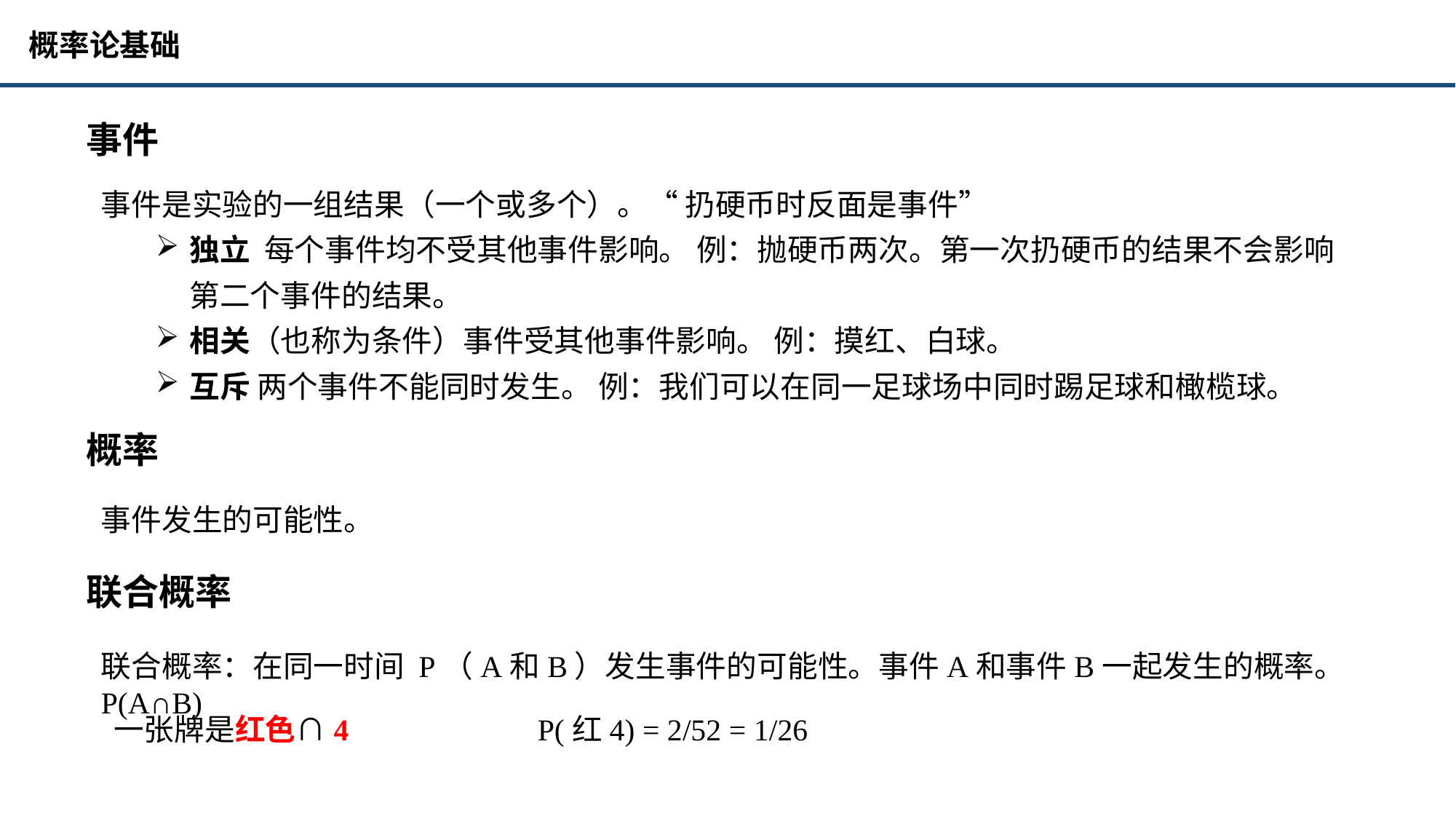

概率论基础
事件
事件是实验的一组结果（一个或多个）。“ 扔硬币时反面是事件”
独立  每个事件均不受其他事件影响。 例：抛硬币两次。第一次扔硬币的结果不会影响第二个事件的结果。
相关（也称为条件）事件受其他事件影响。 例：摸红、白球。
互斥 两个事件不能同时发生。 例：我们可以在同一足球场中同时踢足球和橄榄球。
概率
事件发生的可能性。
联合概率
联合概率：在同一时间 P（A和B）发生事件的可能性。事件A和事件B一起发生的概率。P(A∩B)
 一张牌是红色∩4		P(红4) = 2/52 = 1/26